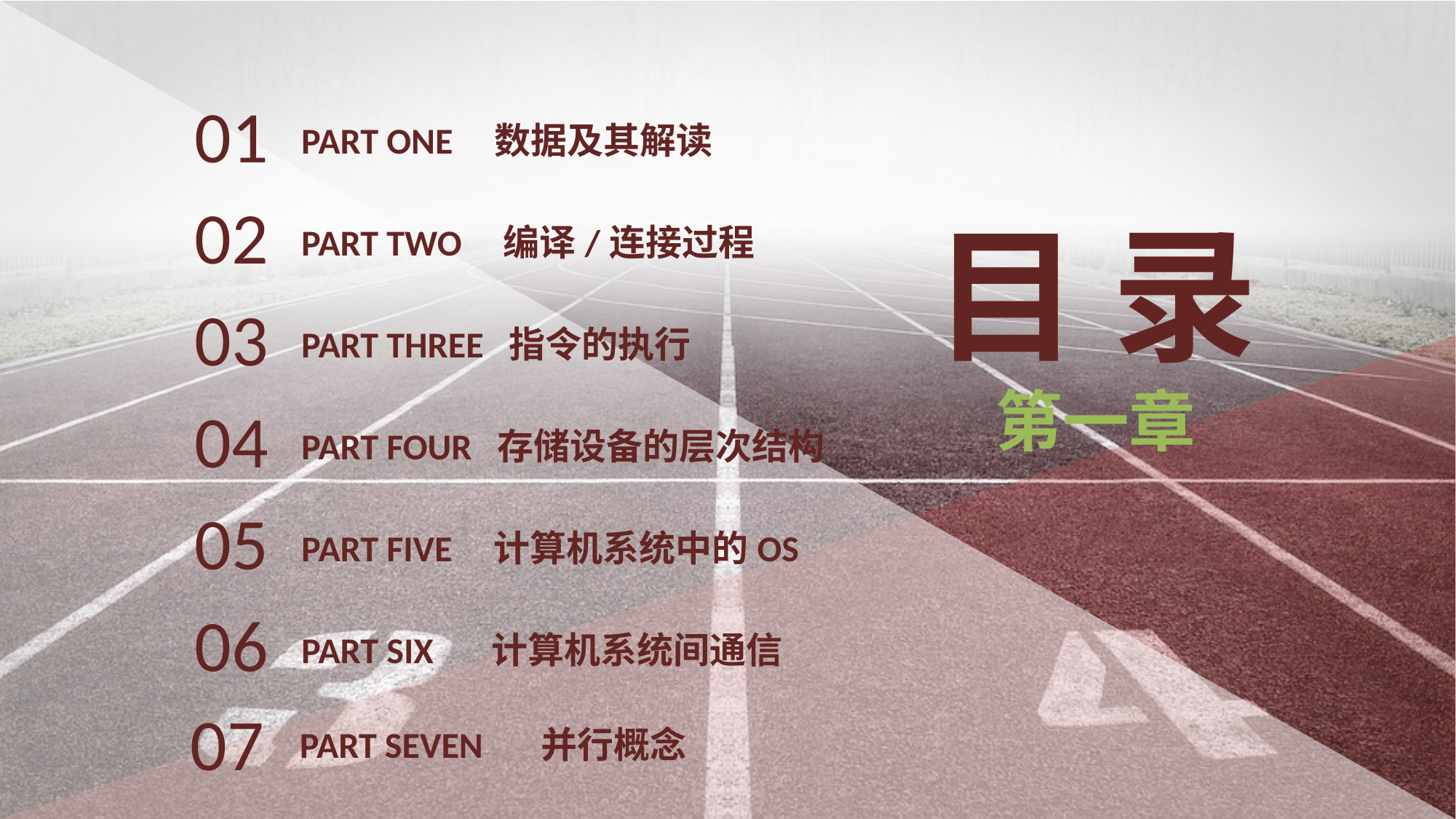

01
PART ONE    数据及其解读
02
PART TWO    编译/连接过程
目 录
第一章
03
PART THREE  指令的执行
04
PART FOUR  存储设备的层次结构
05
PART FIVE    计算机系统中的OS
06
PART SIX      计算机系统间通信
07
PART SEVEN      并行概念